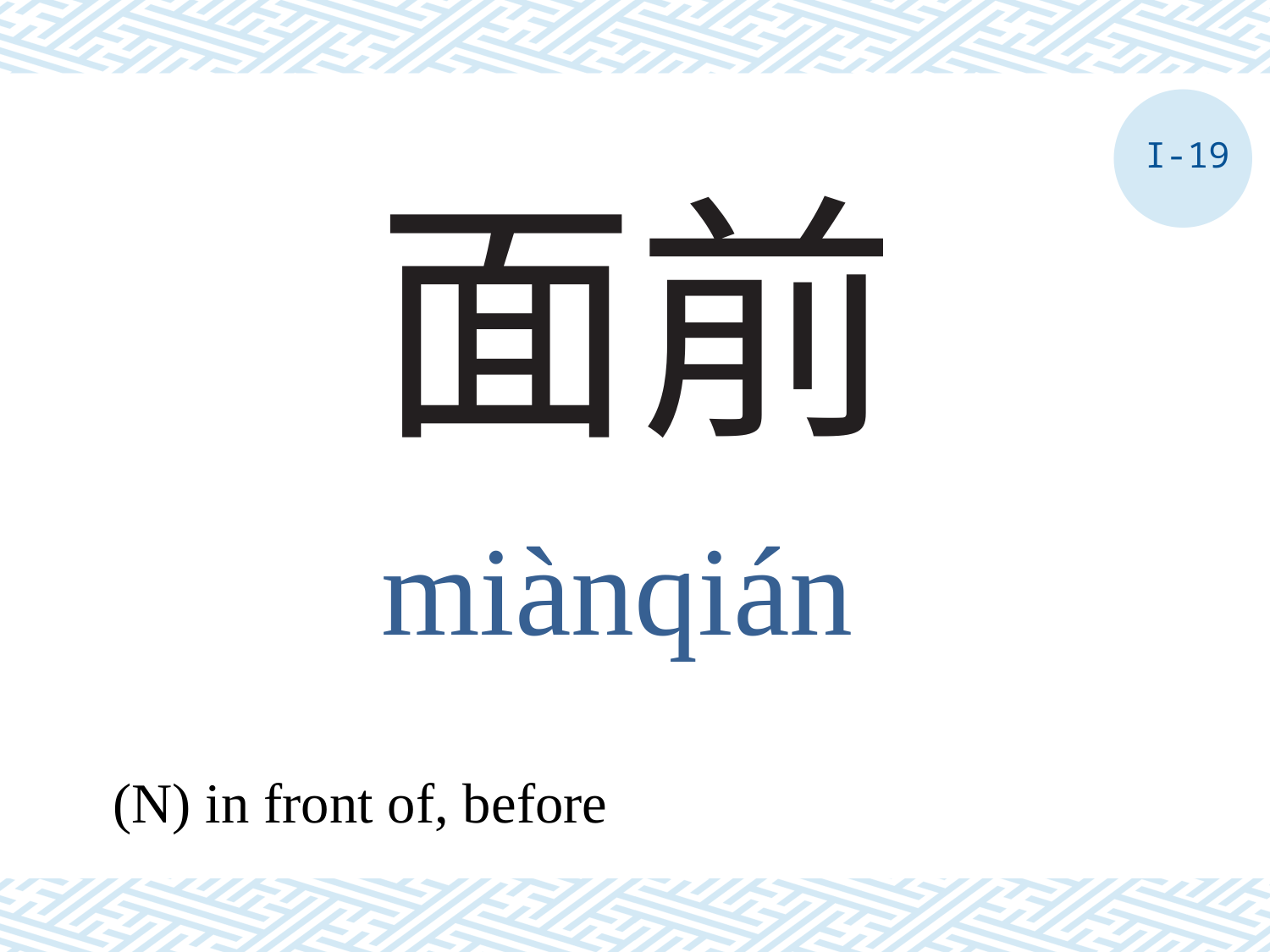

I-19

# 面前
miànqián
(N) in front of, before